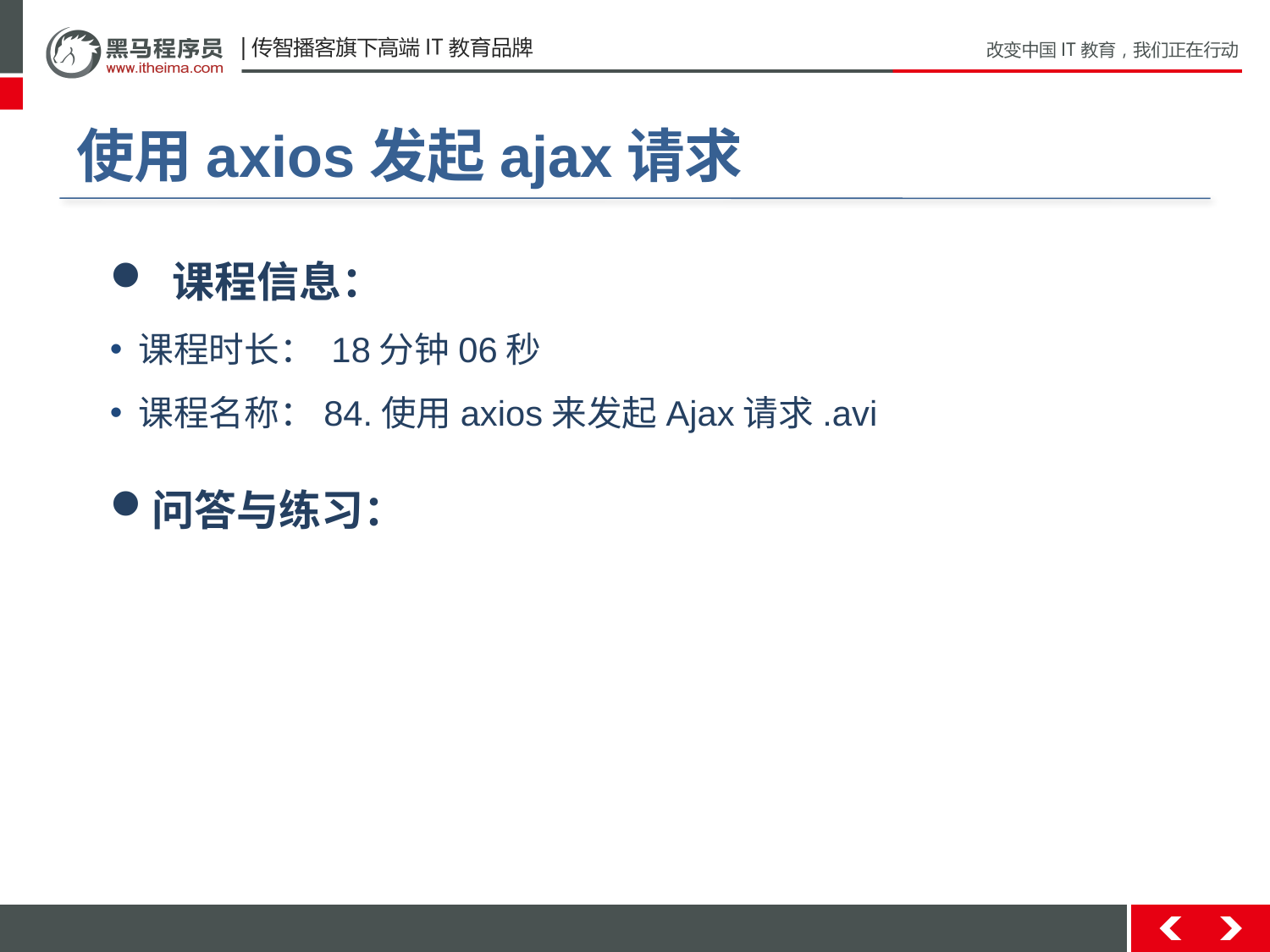

# 使用axios发起ajax请求
 课程信息：
 课程时长： 18分钟06秒
 课程名称：84.使用axios来发起Ajax请求.avi
问答与练习：